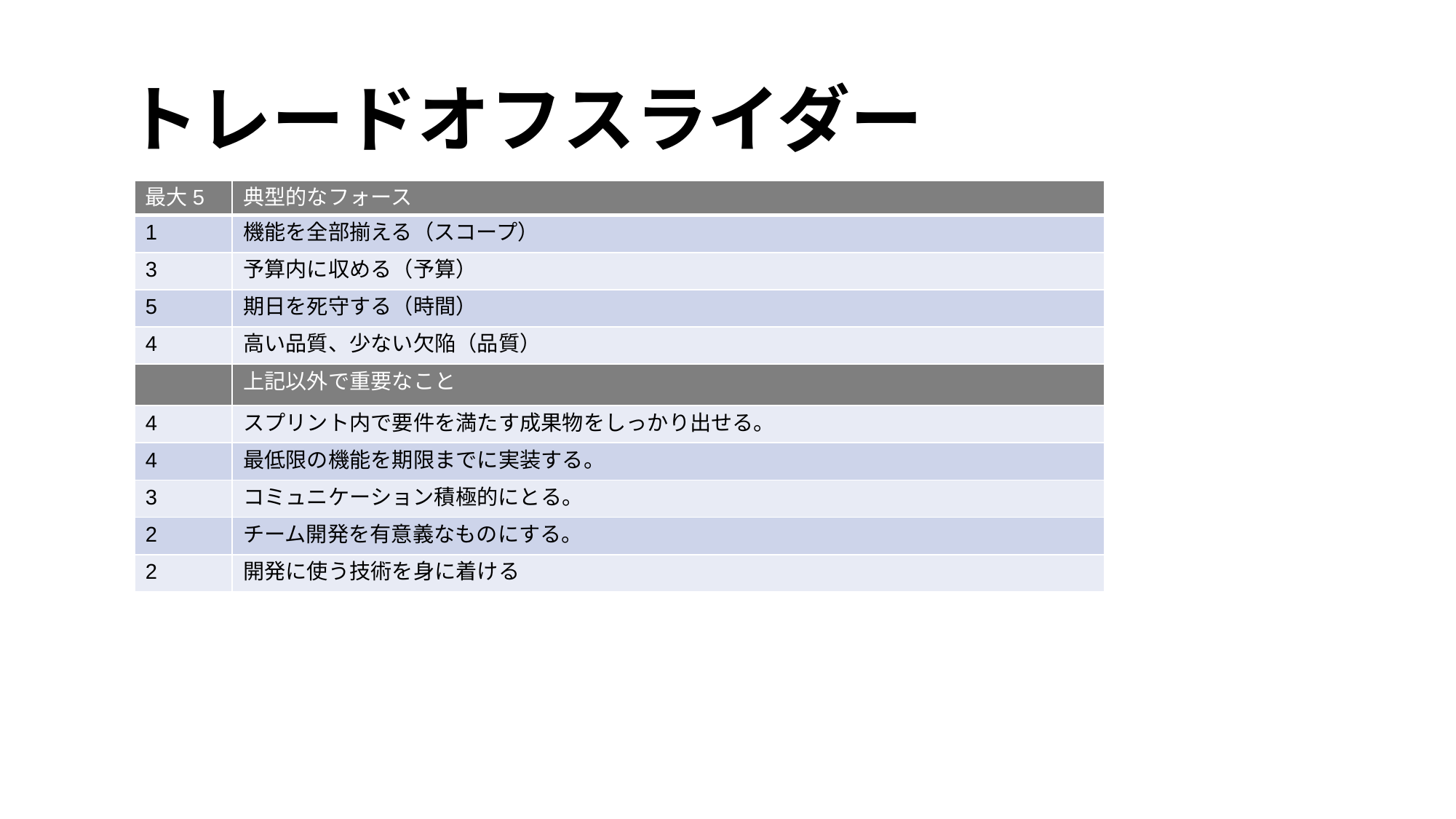

# トレードオフスライダー
| 最大5 | 典型的なフォース |
| --- | --- |
| 1 | 機能を全部揃える（スコープ） |
| 3 | 予算内に収める（予算） |
| 5 | 期日を死守する（時間） |
| 4 | 高い品質、少ない欠陥（品質） |
|  | 上記以外で重要なこと |
| 4 | スプリント内で要件を満たす成果物をしっかり出せる。 |
| 4 | 最低限の機能を期限までに実装する。 |
| 3 | コミュニケーション積極的にとる。 |
| 2 | チーム開発を有意義なものにする。 |
| 2 | 開発に使う技術を身に着ける |